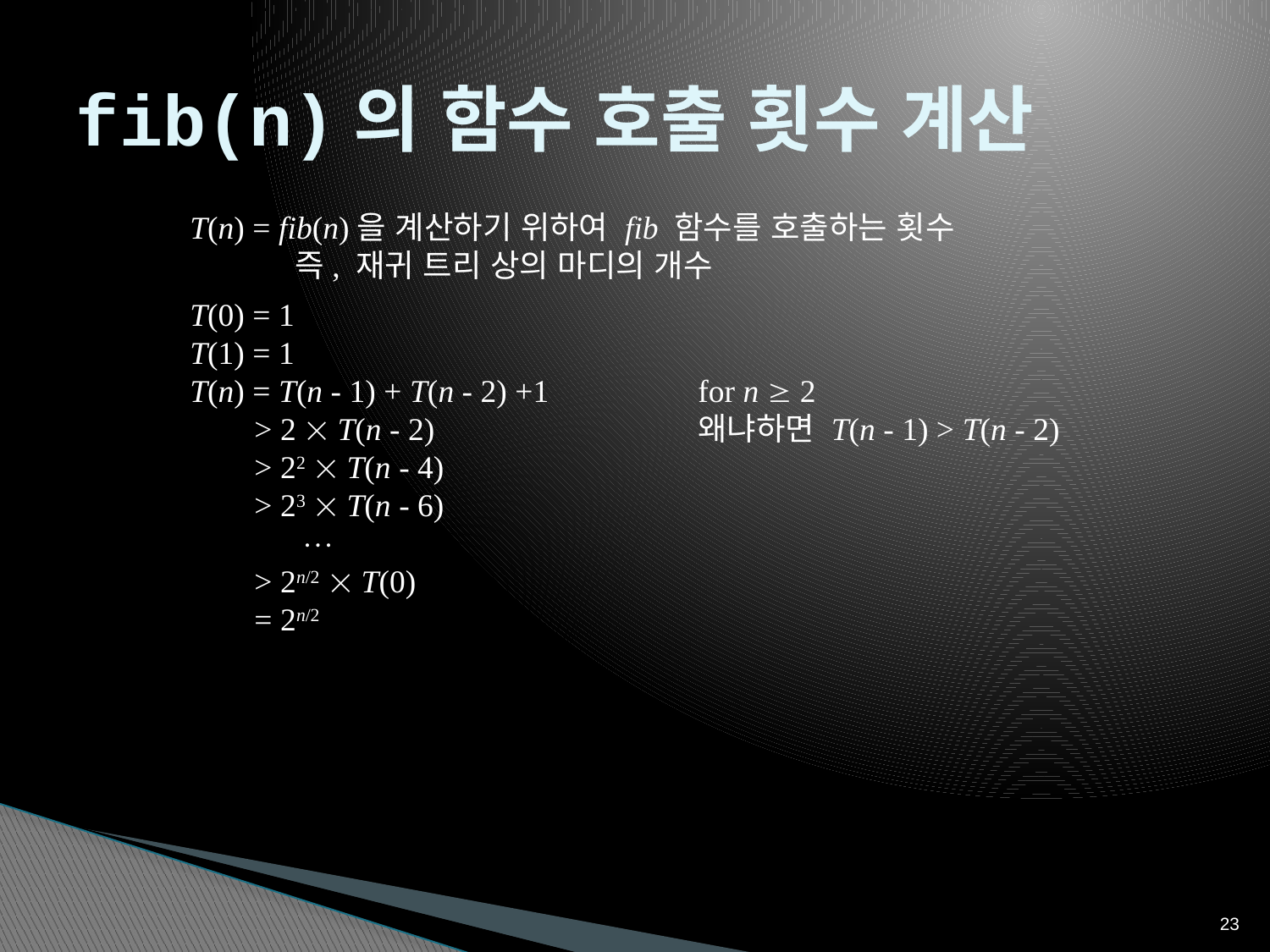

# fib(n)의 함수 호출 횟수 계산
T(n) = fib(n)을 계산하기 위하여 fib 함수를 호출하는 횟수
           즉, 재귀 트리 상의 마디의 개수

T(0) = 1
T(1) = 1
T(n) = T(n - 1) + T(n - 2) +1		for n ≥ 2
        > 2 × T(n - 2)			왜냐하면 T(n - 1) > T(n - 2)
        > 22 × T(n - 4)
        > 23 × T(n - 6)
              …
        > 2n/2 × T(0)
        = 2n/2
23